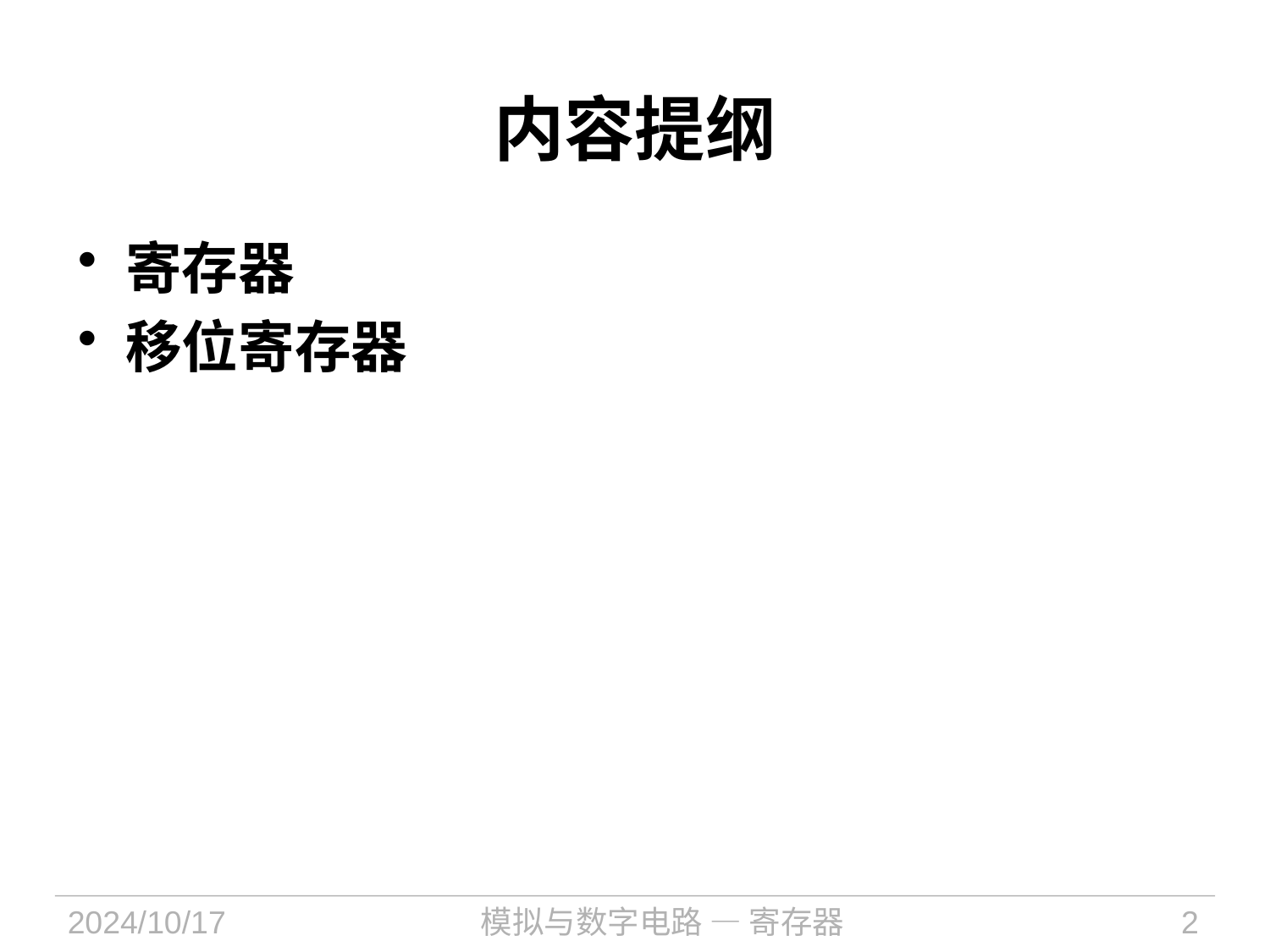

内容提纲
寄存器
移位寄存器

2024/10/17
模拟与数字电路 — 寄存器
2